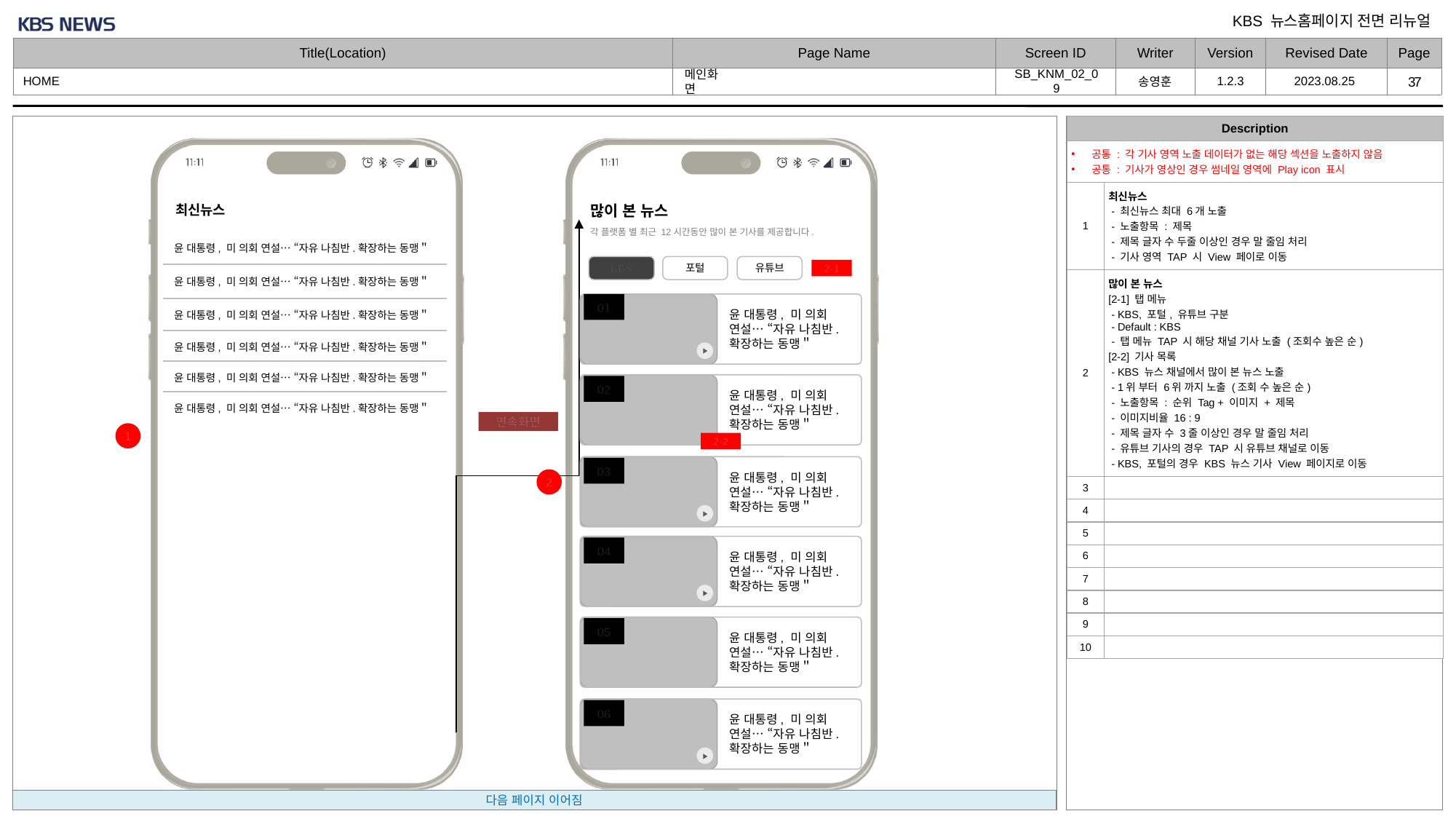

HOME
SB_KNM_02_09
# 메인화면
| Description |  |
| --- | --- |
| 공통 : 각 기사 영역 노출 데이터가 없는 해당 섹션을 노출하지 않음 공통 : 기사가 영상인 경우 썸네일 영역에 Play icon 표시 |  |
| 1 | 최신뉴스 - 최신뉴스 최대 6개 노출 - 노출항목 : 제목 - 제목 글자 수 두줄 이상인 경우 말 줄임 처리 - 기사 영역 TAP 시 View 페이로 이동 |
| 2 | 많이 본 뉴스 [2-1] 탭 메뉴 - KBS, 포털, 유튜브 구분 - Default : KBS - 탭 메뉴 TAP 시 해당 채널 기사 노출 (조회수 높은 순) [2-2] 기사 목록 - KBS 뉴스 채널에서 많이 본 뉴스 노출 - 1위 부터 6위 까지 노출 (조회 수 높은 순) - 노출항목 : 순위 Tag + 이미지 + 제목 - 이미지비율 16 : 9 - 제목 글자 수 3줄 이상인 경우 말 줄임 처리 - 유튜브 기사의 경우 TAP 시 유튜브 채널로 이동 - KBS, 포털의 경우 KBS 뉴스 기사 View 페이지로 이동 |
| 3 |  |
| 4 |  |
| 5 |  |
| 6 |  |
| 7 |  |
| 8 |  |
| 9 |  |
| 10 |  |
최신뉴스
많이 본 뉴스
각 플랫폼 별 최근 12시간동안 많이 본 기사를 제공합니다.
윤 대통령, 미 의회 연설… “자유 나침반.확장하는 동맹＂
KBS
포털
유튜브
2-1
윤 대통령, 미 의회 연설… “자유 나침반.확장하는 동맹＂

01
윤 대통령, 미 의회 연설… “자유 나침반.확장하는 동맹＂
윤 대통령, 미 의회 연설… “자유 나침반.확장하는 동맹＂
윤 대통령, 미 의회 연설… “자유 나침반.확장하는 동맹＂
 ▶
윤 대통령, 미 의회 연설… “자유 나침반.확장하는 동맹＂

02
윤 대통령, 미 의회 연설… “자유 나침반.확장하는 동맹＂
윤 대통령, 미 의회 연설… “자유 나침반.확장하는 동맹＂
연속화면
1
2-2

03
윤 대통령, 미 의회 연설… “자유 나침반.확장하는 동맹＂
2
 ▶

04
윤 대통령, 미 의회 연설… “자유 나침반.확장하는 동맹＂
 ▶

05
윤 대통령, 미 의회 연설… “자유 나침반.확장하는 동맹＂

06
윤 대통령, 미 의회 연설… “자유 나침반.확장하는 동맹＂
 ▶